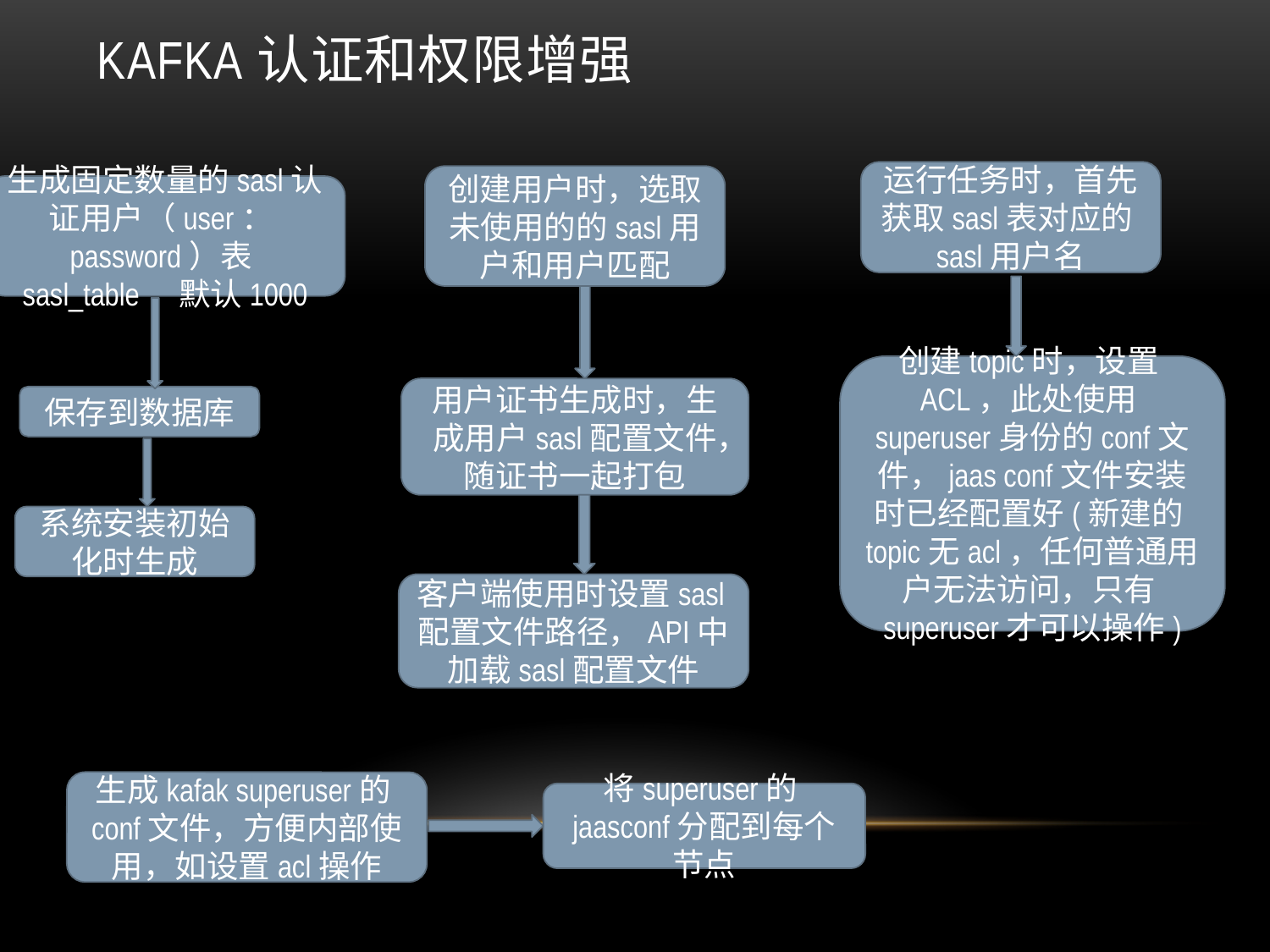

# Kafka认证和权限增强
运行任务时，首先获取sasl表对应的sasl用户名
创建用户时，选取未使用的的sasl用户和用户匹配
生成固定数量的sasl认证用户（user：password）表sasl_table，默认1000

创建topic时，设置ACL，此处使用superuser身份的conf文件，jaas conf文件安装时已经配置好(新建的topic无acl，任何普通用户无法访问，只有superuser才可以操作)
用户证书生成时，生成用户sasl配置文件，随证书一起打包
保存到数据库

系统安装初始化时生成
客户端使用时设置sasl配置文件路径，API中加载sasl配置文件
生成kafak superuser的conf文件，方便内部使用，如设置acl操作
将superuser的jaasconf分配到每个节点